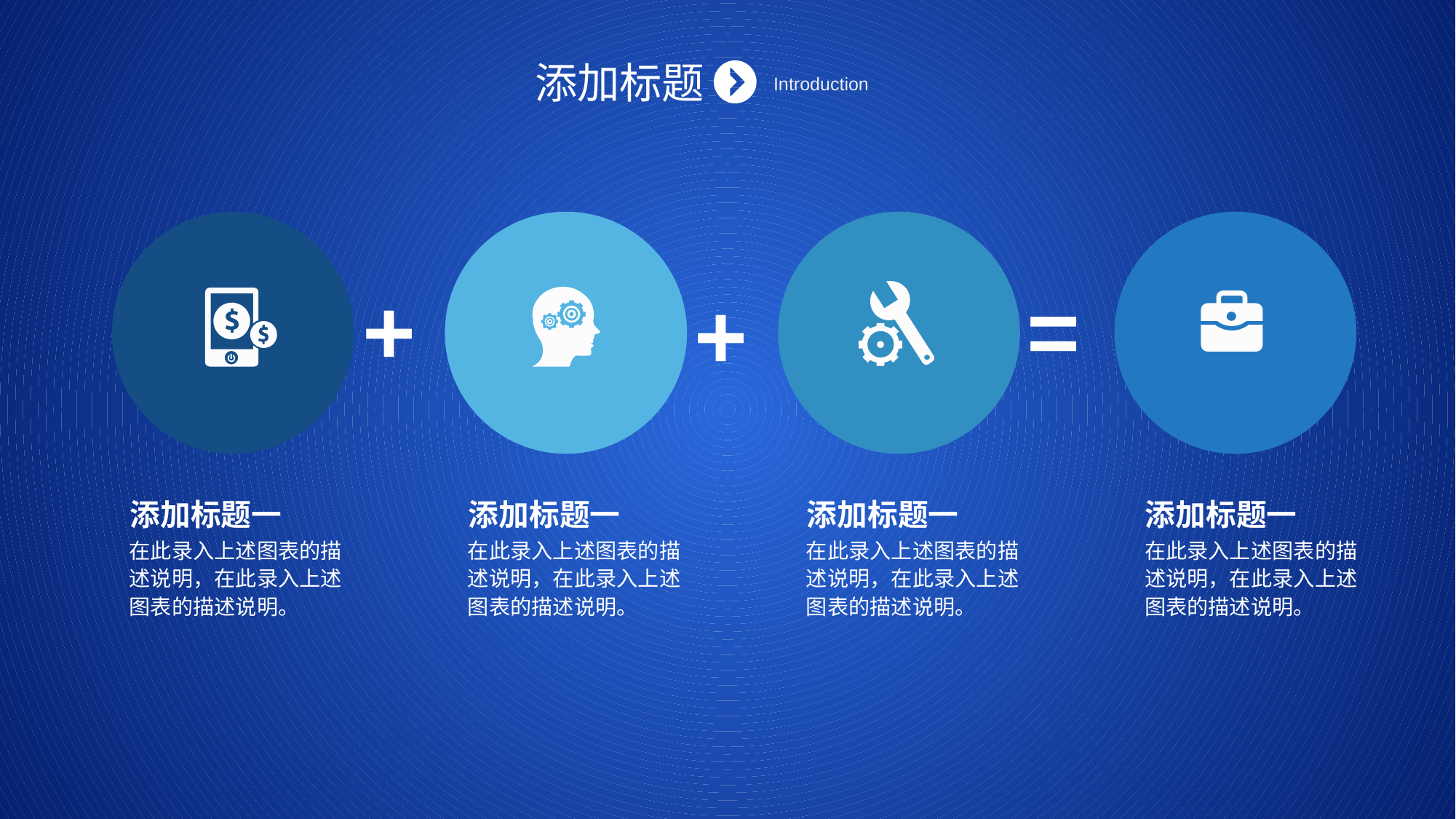

添加标题

Introduction

+
=
+

添加标题一
在此录入上述图表的描述说明，在此录入上述图表的描述说明。
添加标题一
在此录入上述图表的描述说明，在此录入上述图表的描述说明。
添加标题一
在此录入上述图表的描述说明，在此录入上述图表的描述说明。
添加标题一
在此录入上述图表的描述说明，在此录入上述图表的描述说明。